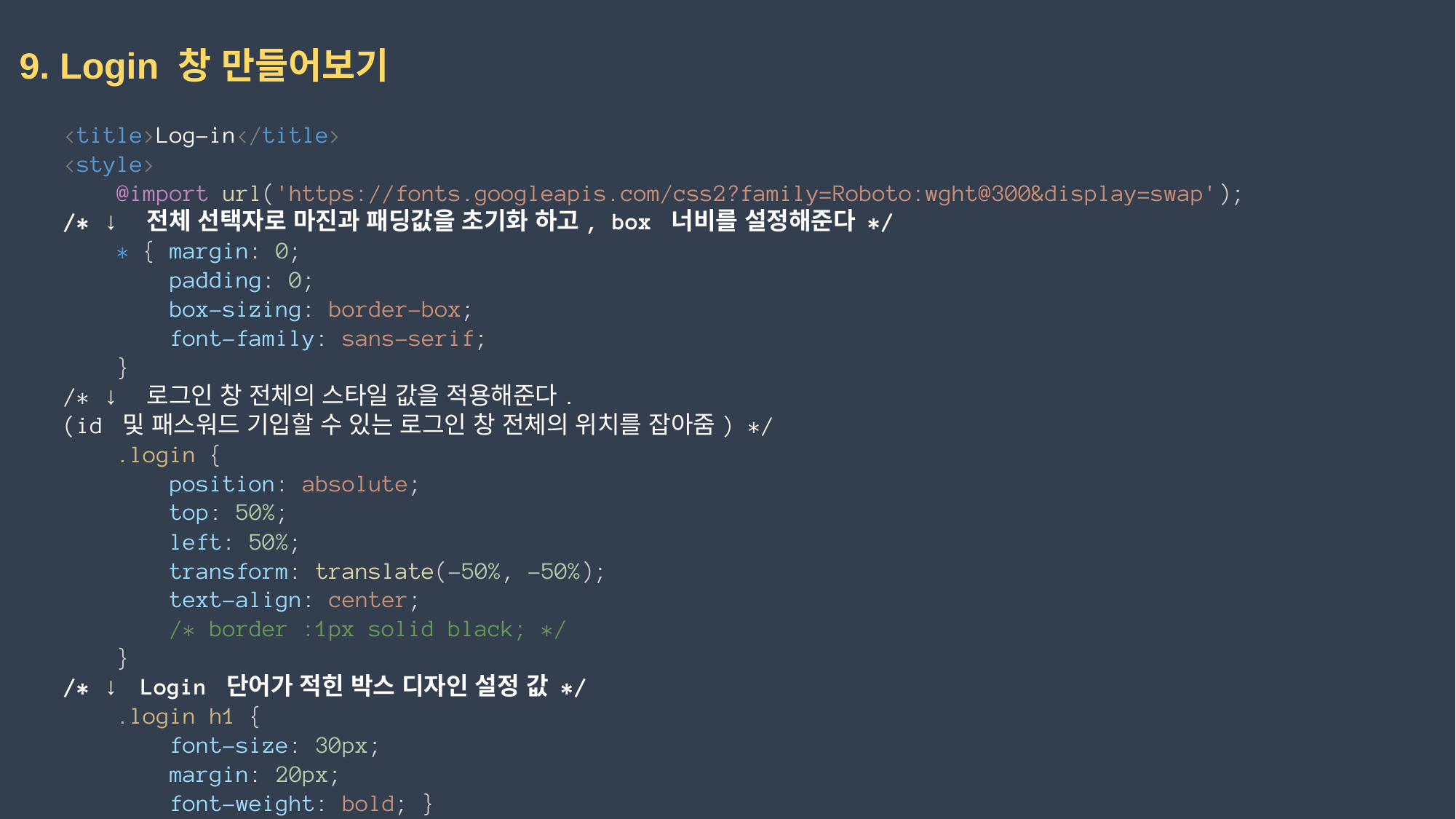

9. Login 창 만들어보기
    <title>Log-in</title>
    <style>
        @import url('https://fonts.googleapis.com/css2?family=Roboto:wght@300&display=swap');
    /* ↓ 전체 선택자로 마진과 패딩값을 초기화 하고, box 너비를 설정해준다 */
        * { margin: 0;
            padding: 0;
            box-sizing: border-box;
            font-family: sans-serif;
        }
    /* ↓ 로그인 창 전체의 스타일 값을 적용해준다.
    (id 및 패스워드 기입할 수 있는 로그인 창 전체의 위치를 잡아줌) */
        .login {
            position: absolute;
            top: 50%;
            left: 50%;
            transform: translate(-50%, -50%);
            text-align: center;
            /* border :1px solid black; */
        }
    /* ↓ Login 단어가 적힌 박스 디자인 설정 값 */
        .login h1 {
            font-size: 30px;
            margin: 20px;
            font-weight: bold; }

2023-02-17
권민지